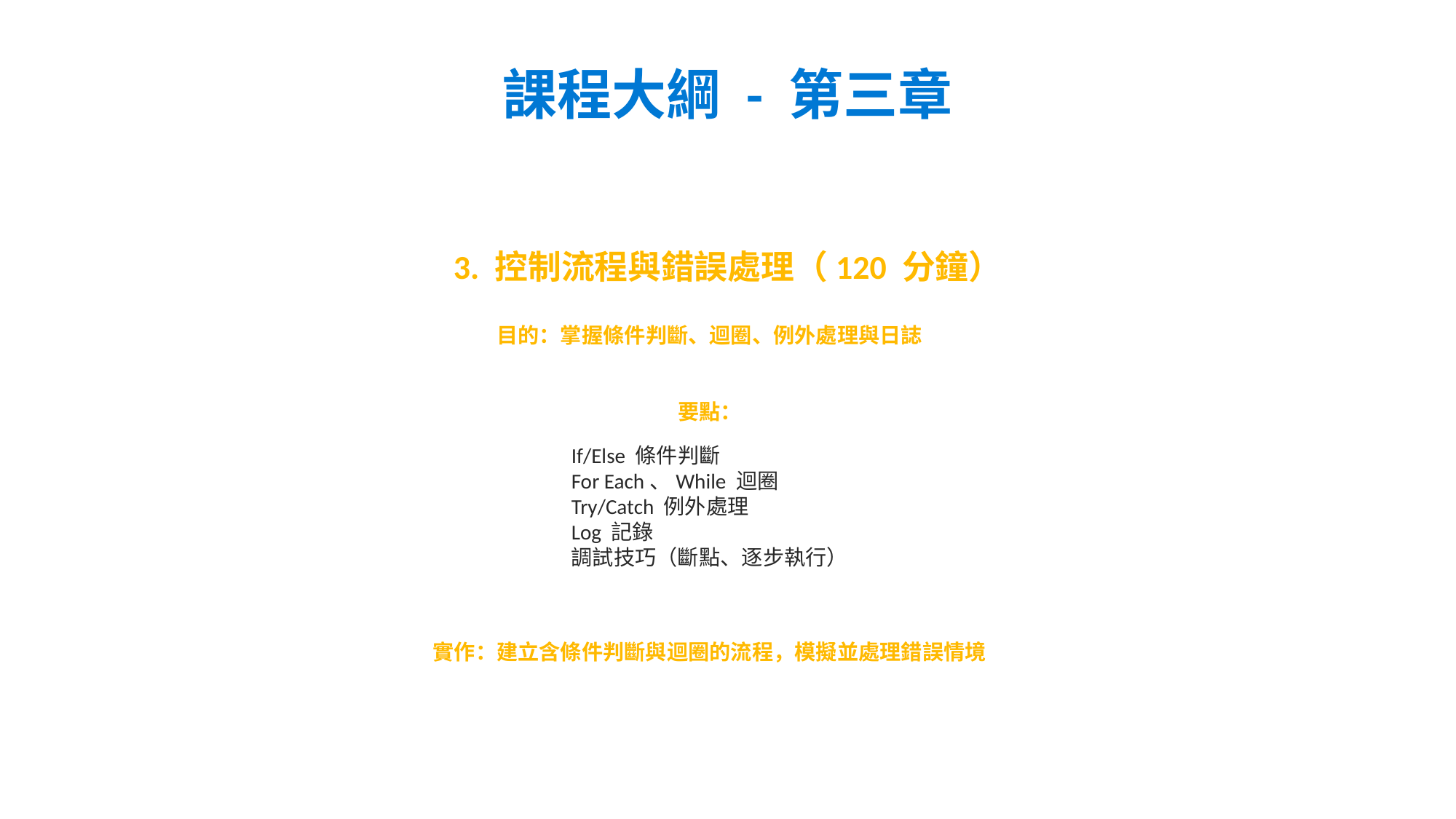

課程大綱 - 第三章
3. 控制流程與錯誤處理（120 分鐘）
目的：掌握條件判斷、迴圈、例外處理與日誌
要點：
If/Else 條件判斷
For Each、While 迴圈
Try/Catch 例外處理
Log 記錄
調試技巧（斷點、逐步執行）
實作：建立含條件判斷與迴圈的流程，模擬並處理錯誤情境